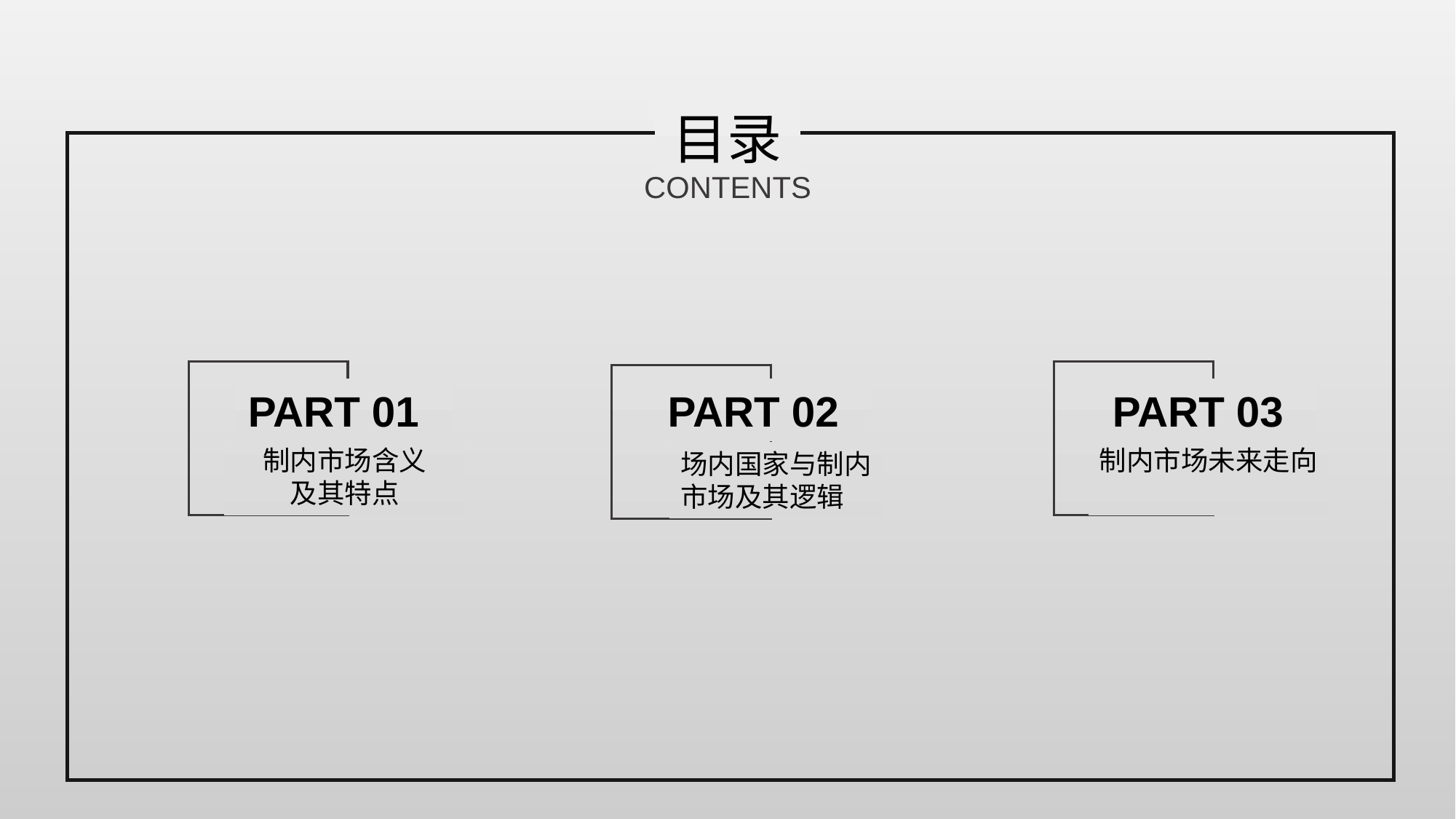

目录

CONTENTS

PART 01
PART 02
PART 03
制内市场含义
及其特点
制内市场未来走向
场内国家与制内市场及其逻辑